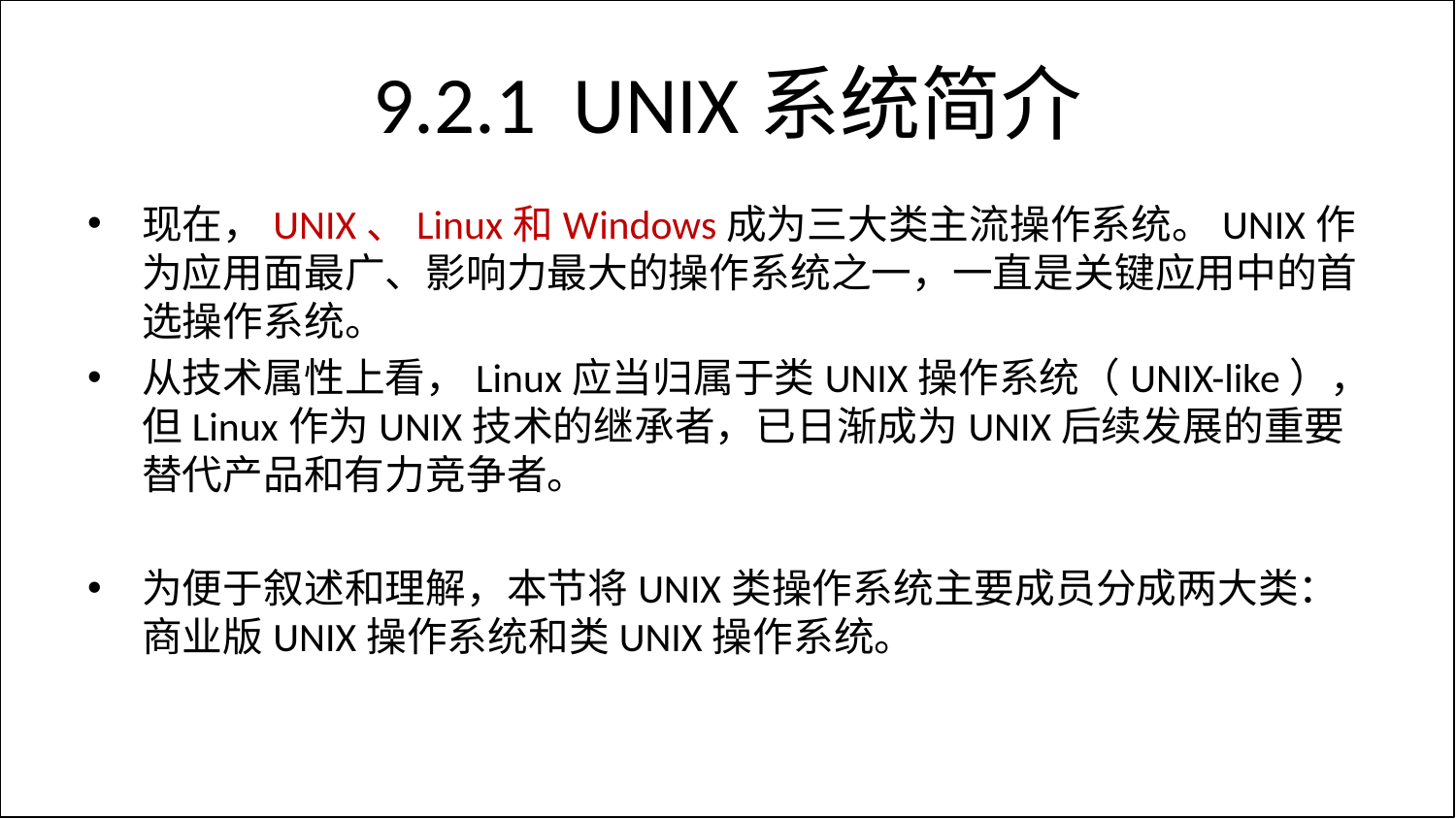

# 9.2.1  UNIX系统简介
现在，UNIX、Linux和Windows成为三大类主流操作系统。UNIX作为应用面最广、影响力最大的操作系统之一，一直是关键应用中的首选操作系统。
从技术属性上看，Linux应当归属于类UNIX操作系统（UNIX-like），但Linux作为UNIX技术的继承者，已日渐成为UNIX后续发展的重要替代产品和有力竞争者。

为便于叙述和理解，本节将UNIX类操作系统主要成员分成两大类：商业版UNIX操作系统和类UNIX操作系统。